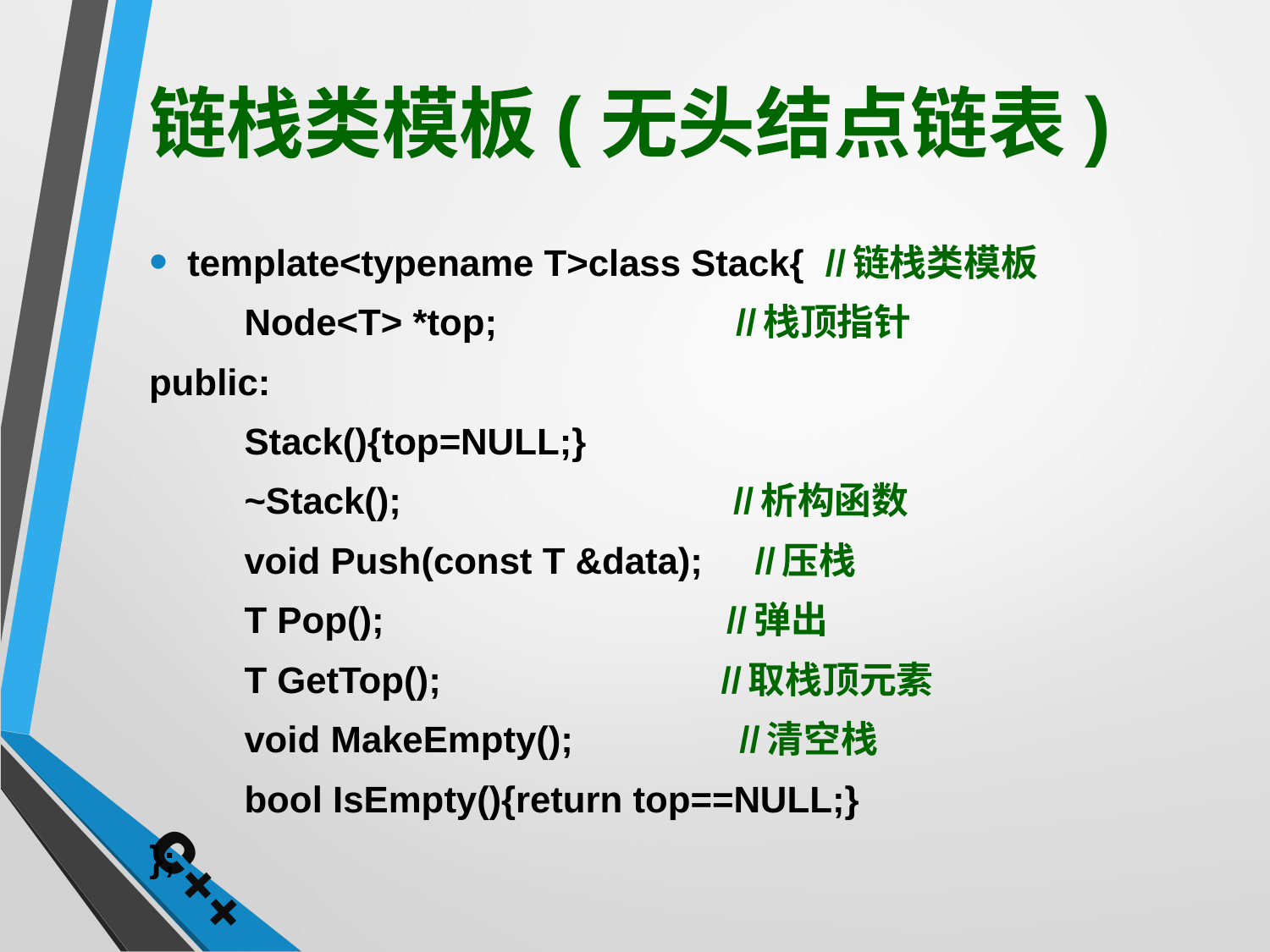

# 链栈类模板(无头结点链表)
template<typename T>class Stack{  //链栈类模板
	Node<T> *top;                       //栈顶指针
public:
	Stack(){top=NULL;}
	~Stack();                                //析构函数
	void Push(const T &data);     //压栈
	T Pop();                                 //弹出
	T GetTop();                           //取栈顶元素
	void MakeEmpty();                //清空栈
	bool IsEmpty(){return top==NULL;}
};